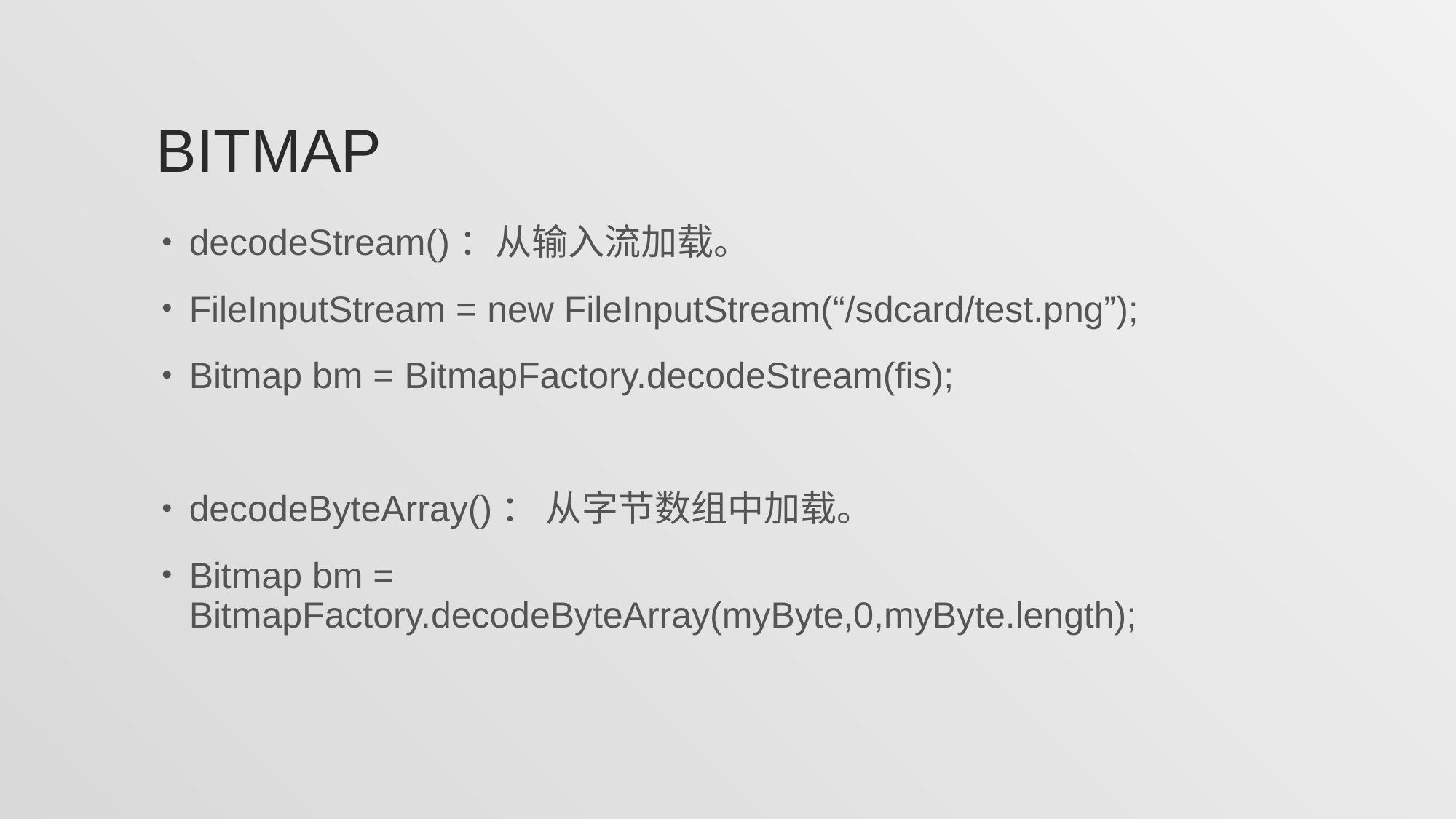

# bitmap
decodeStream()：从输入流加载。
FileInputStream = new FileInputStream(“/sdcard/test.png”);
Bitmap bm = BitmapFactory.decodeStream(fis);

decodeByteArray()： 从字节数组中加载。
Bitmap bm = BitmapFactory.decodeByteArray(myByte,0,myByte.length);